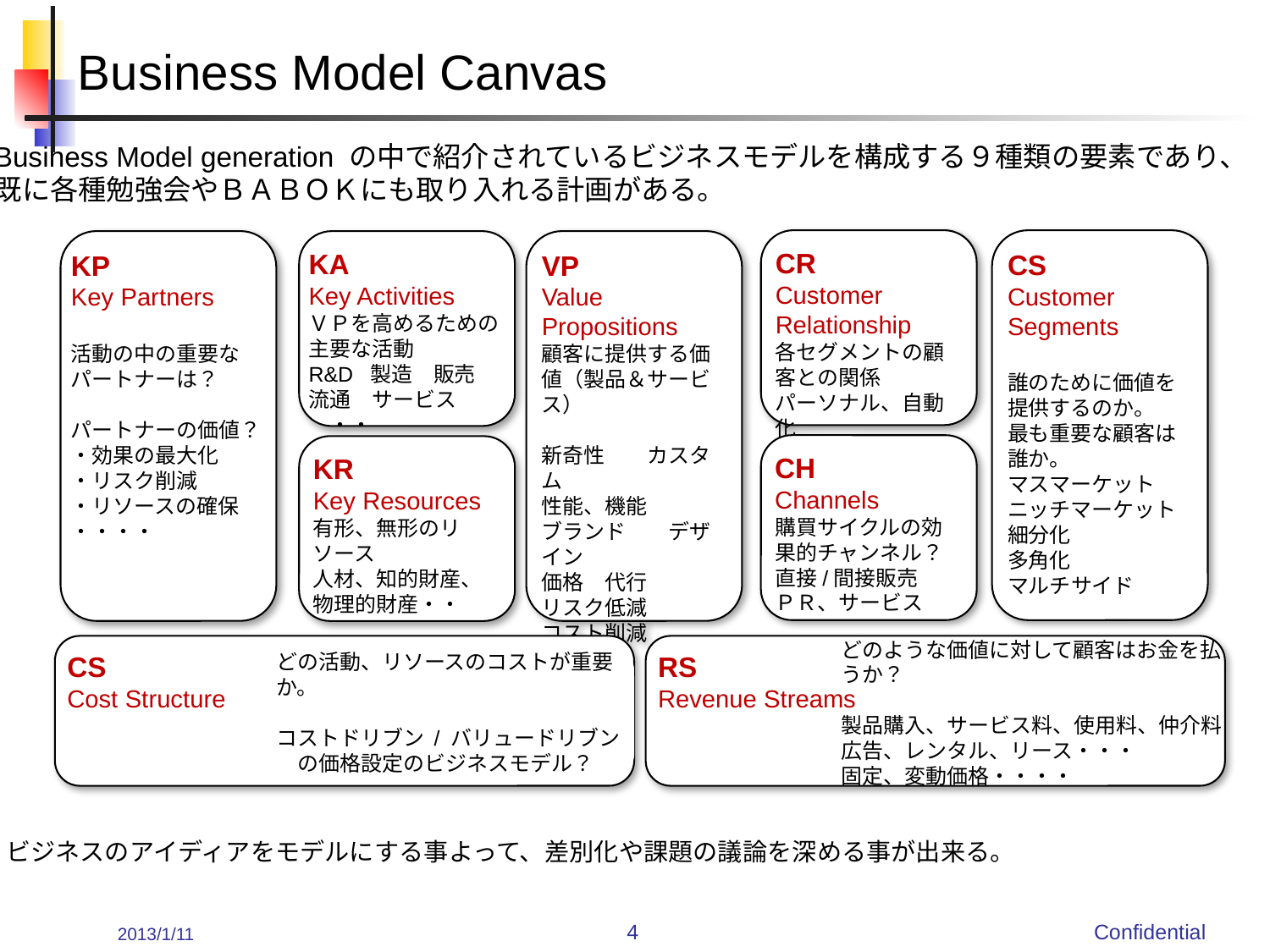

# Business Model Canvas
Business Model generation の中で紹介されているビジネスモデルを構成する９種類の要素であり、
既に各種勉強会やＢＡＢＯＫにも取り入れる計画がある。
CR
Customer Relationship
各セグメントの顧客との関係
パーソナル、自動化

CS
Customer Segments

誰のために価値を提供するのか。
最も重要な顧客は誰か。
マスマーケット
ニッチマーケット
細分化
多角化
マルチサイド
KP
Key Partners

活動の中の重要なパートナーは？

パートナーの価値？
・効果の最大化
・リスク削減
・リソースの確保
・・・・
VP
Value Propositions
顧客に提供する価値（製品＆サービス）

新奇性　　カスタム
性能、機能
ブランド　　デザイン
価格　代行
リスク低減
コスト削減
アクセス　快適
・・・・
KA
Key Activities
ＶＰを高めるための主要な活動
R&D  製造　販売　流通　サービス　・・
CH
Channels
購買サイクルの効果的チャンネル？
直接/間接販売
ＰＲ、サービス
KR
Key Resources
有形、無形のリソース
人材、知的財産、物理的財産・・
CS
Cost Structure
どの活動、リソースのコストが重要か。

コストドリブン / バリュードリブン　の価格設定のビジネスモデル？
RS
Revenue Streams
どのような価値に対して顧客はお金を払うか？

製品購入、サービス料、使用料、仲介料
広告、レンタル、リース・・・
固定、変動価格・・・・
ビジネスのアイディアをモデルにする事よって、差別化や課題の議論を深める事が出来る。
2013/1/11
4